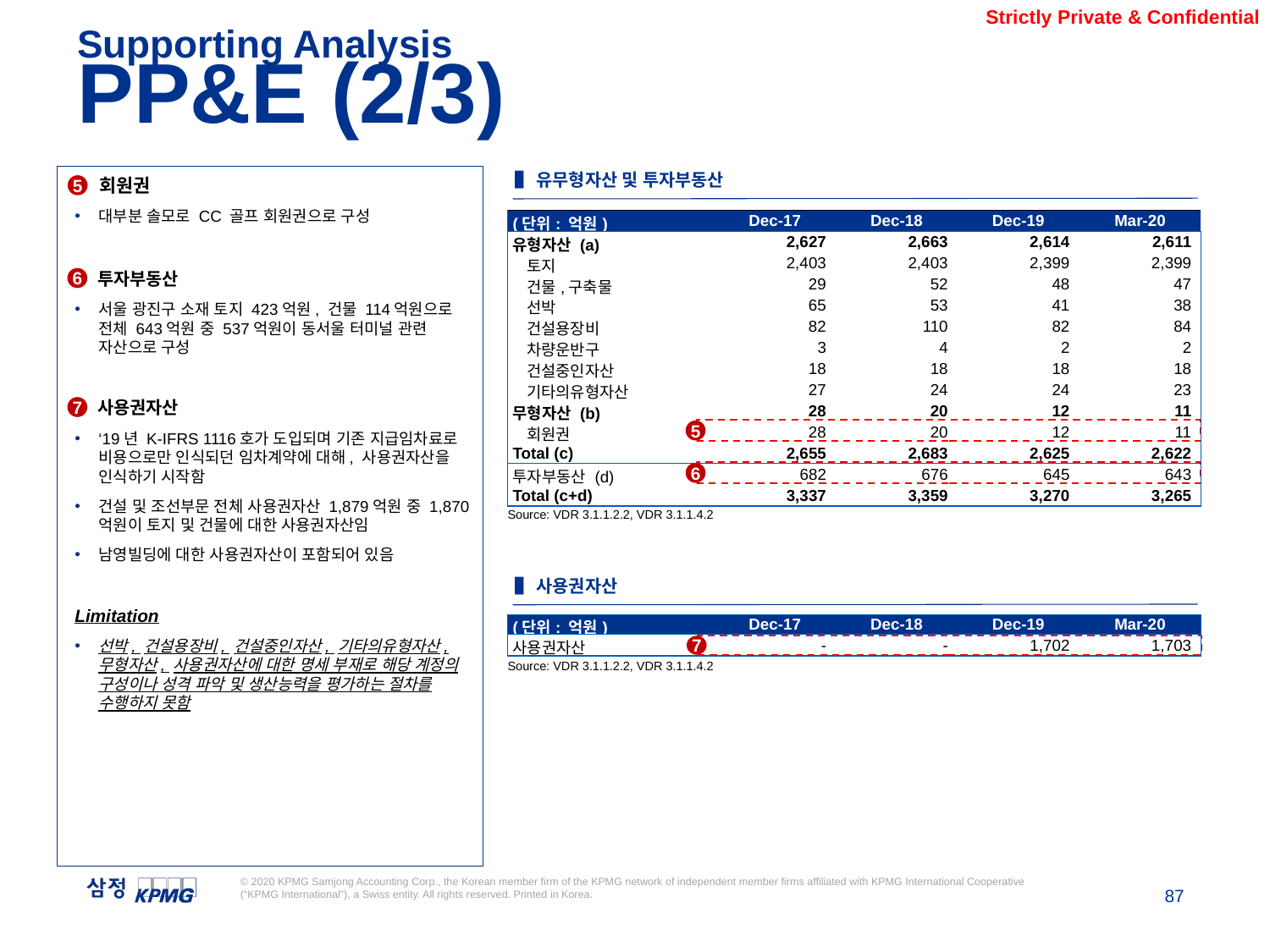

Supporting Analysis
PP&E (2/3)
▌유무형자산 및 투자부동산

      회원권
대부분 솔모로 CC 골프 회원권으로 구성

      투자부동산
서울 광진구 소재 토지 423억원, 건물 114억원으로 전체 643억원 중 537억원이 동서울 터미널 관련 자산으로 구성

      사용권자산
‘19년 K-IFRS 1116호가 도입되며 기존 지급임차료로 비용으로만 인식되던 임차계약에 대해, 사용권자산을 인식하기 시작함
건설 및 조선부문 전체 사용권자산 1,879억원 중 1,870억원이 토지 및 건물에 대한 사용권자산임
남영빌딩에 대한 사용권자산이 포함되어 있음

Limitation
선박, 건설용장비, 건설중인자산, 기타의유형자산, 무형자산, 사용권자산에 대한 명세 부재로 해당 계정의 구성이나 성격 파악 및 생산능력을 평가하는 절차를 수행하지 못함
5
| (단위: 억원) | Dec-17 | Dec-18 | Dec-19 | Mar-20 |
| --- | --- | --- | --- | --- |
| 유형자산 (a) | 2,627 | 2,663 | 2,614 | 2,611 |
| 토지 | 2,403 | 2,403 | 2,399 | 2,399 |
| 건물,구축물 | 29 | 52 | 48 | 47 |
| 선박 | 65 | 53 | 41 | 38 |
| 건설용장비 | 82 | 110 | 82 | 84 |
| 차량운반구 | 3 | 4 | 2 | 2 |
| 건설중인자산 | 18 | 18 | 18 | 18 |
| 기타의유형자산 | 27 | 24 | 24 | 23 |
| 무형자산 (b) | 28 | 20 | 12 | 11 |
| 회원권 | 28 | 20 | 12 | 11 |
| Total (c) | 2,655 | 2,683 | 2,625 | 2,622 |
| 투자부동산 (d) | 682 | 676 | 645 | 643 |
| Total (c+d) | 3,337 | 3,359 | 3,270 | 3,265 |
6
7

5

6
Source: VDR 3.1.1.2.2, VDR 3.1.1.4.2
▌사용권자산

| (단위: 억원) | Dec-17 | Dec-18 | Dec-19 | Mar-20 |
| --- | --- | --- | --- | --- |
| 사용권자산 | - | - | 1,702 | 1,703 |

7
Source: VDR 3.1.1.2.2, VDR 3.1.1.4.2